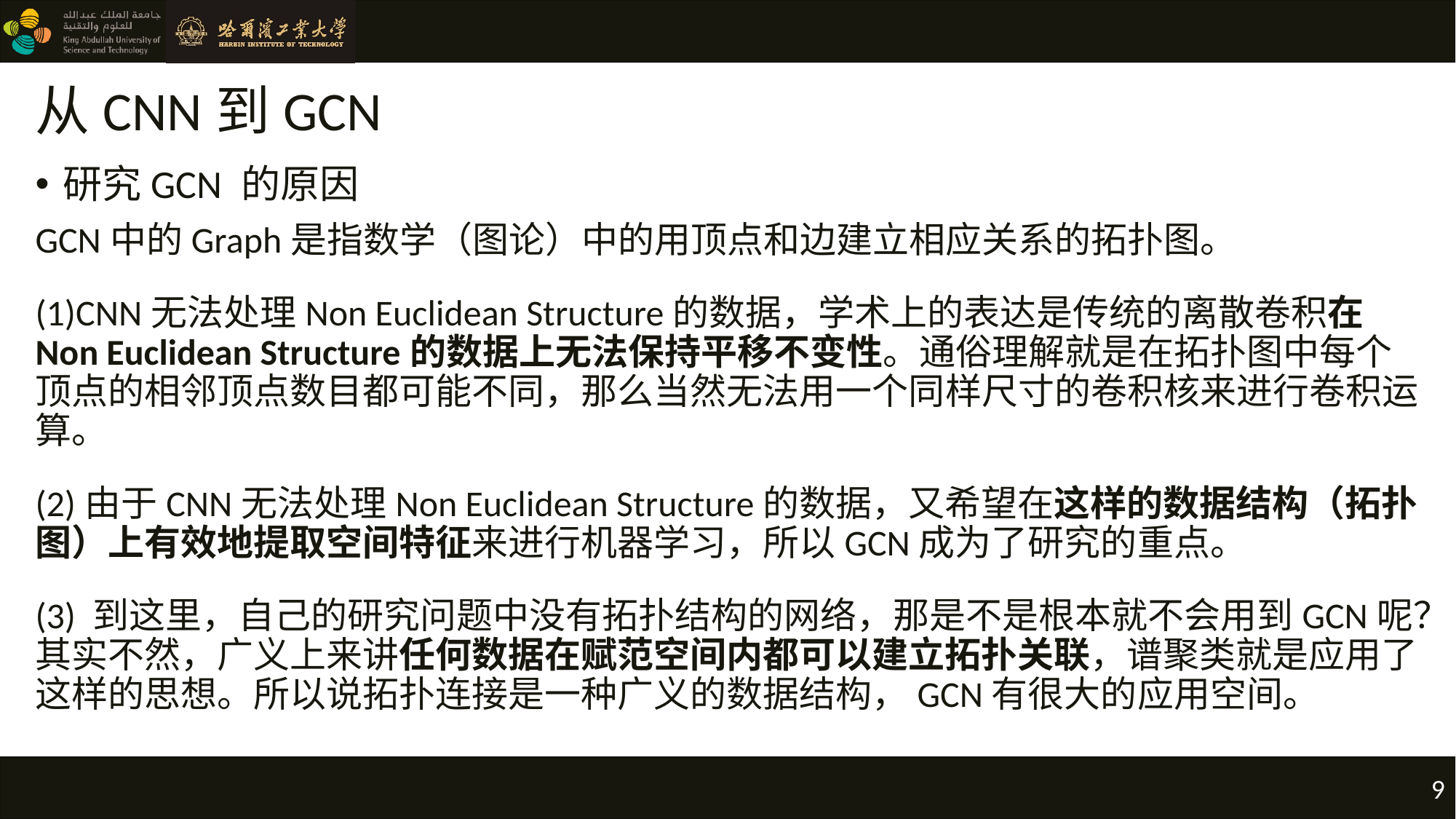

# 从CNN到GCN
研究GCN 的原因
GCN中的Graph是指数学（图论）中的用顶点和边建立相应关系的拓扑图。
(1)CNN无法处理Non Euclidean Structure的数据，学术上的表达是传统的离散卷积在Non Euclidean Structure的数据上无法保持平移不变性。通俗理解就是在拓扑图中每个顶点的相邻顶点数目都可能不同，那么当然无法用一个同样尺寸的卷积核来进行卷积运算。
(2)由于CNN无法处理Non Euclidean Structure的数据，又希望在这样的数据结构（拓扑图）上有效地提取空间特征来进行机器学习，所以GCN成为了研究的重点。
(3) 到这里，自己的研究问题中没有拓扑结构的网络，那是不是根本就不会用到GCN呢？其实不然，广义上来讲任何数据在赋范空间内都可以建立拓扑关联，谱聚类就是应用了这样的思想。所以说拓扑连接是一种广义的数据结构，GCN有很大的应用空间。

9